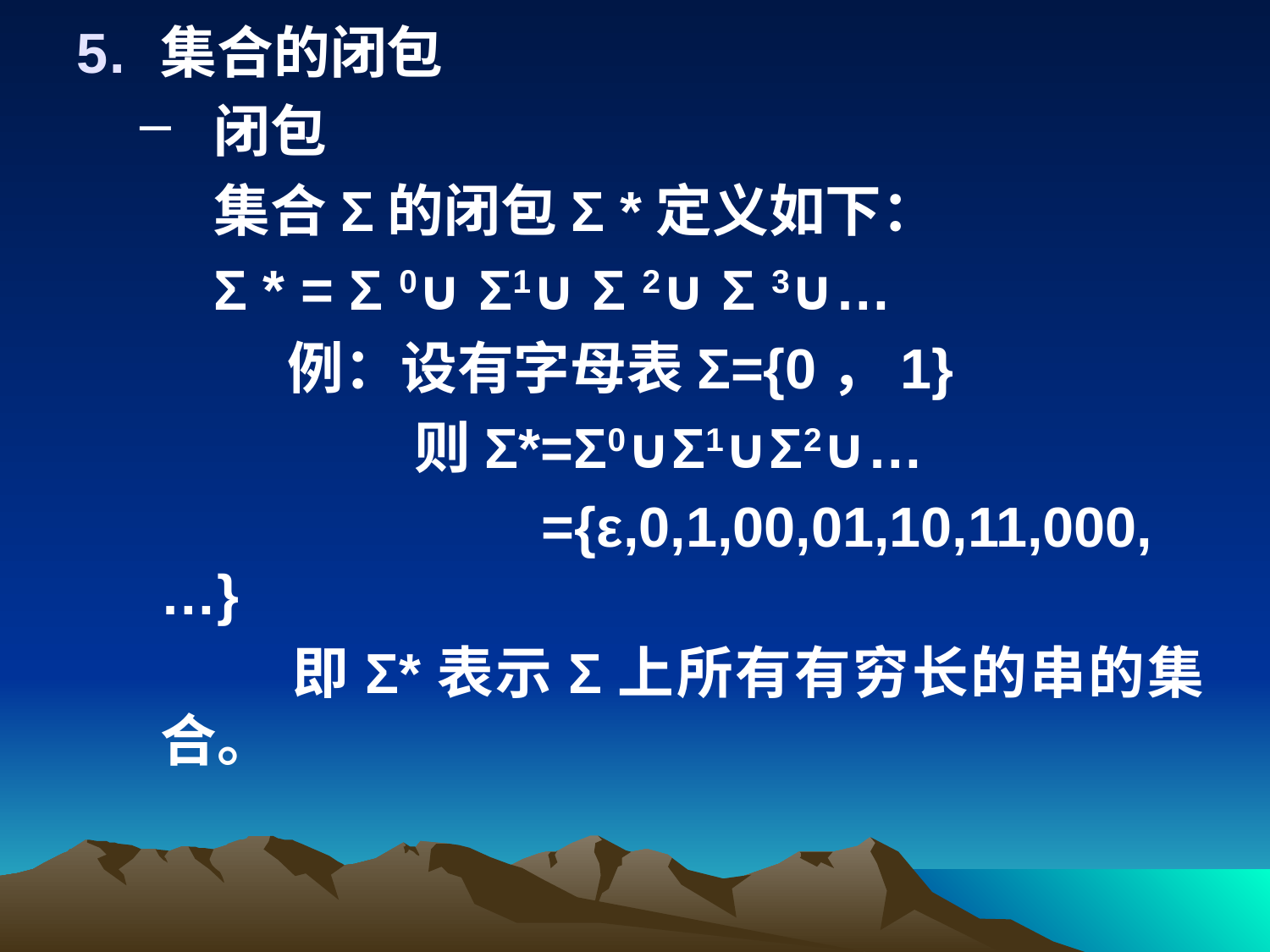

集合的闭包
闭包
	集合Σ的闭包Σ *定义如下：
	Σ * = Σ 0∪ Σ1∪ Σ 2∪ Σ 3∪…
		例：设有字母表Σ={0，1}
			则Σ*=Σ0∪Σ1∪Σ2∪…
				={ε,0,1,00,01,10,11,000,…}
		即Σ*表示Σ上所有有穷长的串的集合。